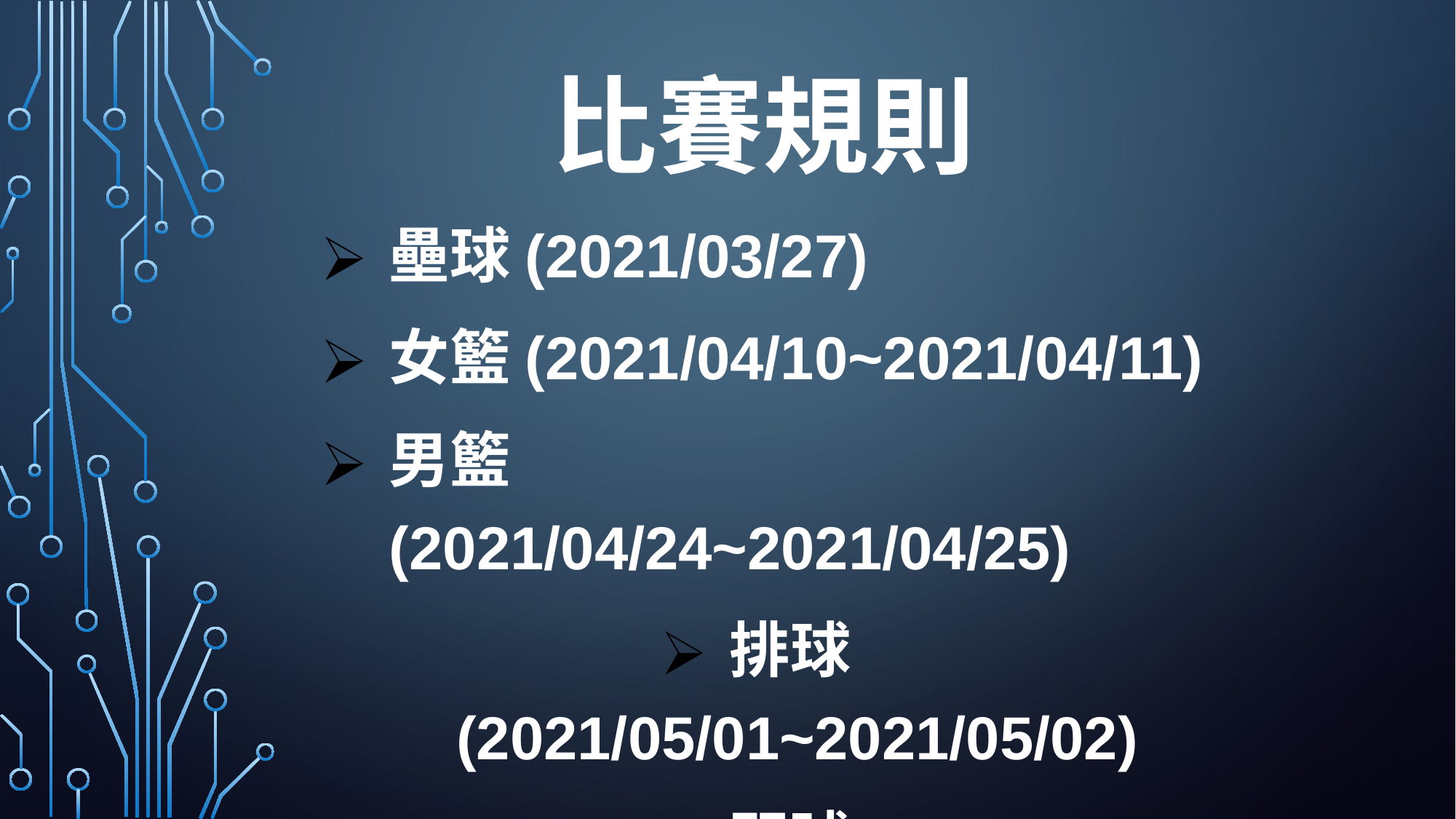

比賽規則
壘球(2021/03/27)
女籃(2021/04/10~2021/04/11)
男籃(2021/04/24~2021/04/25)
排球(2021/05/01~2021/05/02)
羽球(2021/05/01~2021/05/02)
桌球(2021/05/01~2021/05/02)